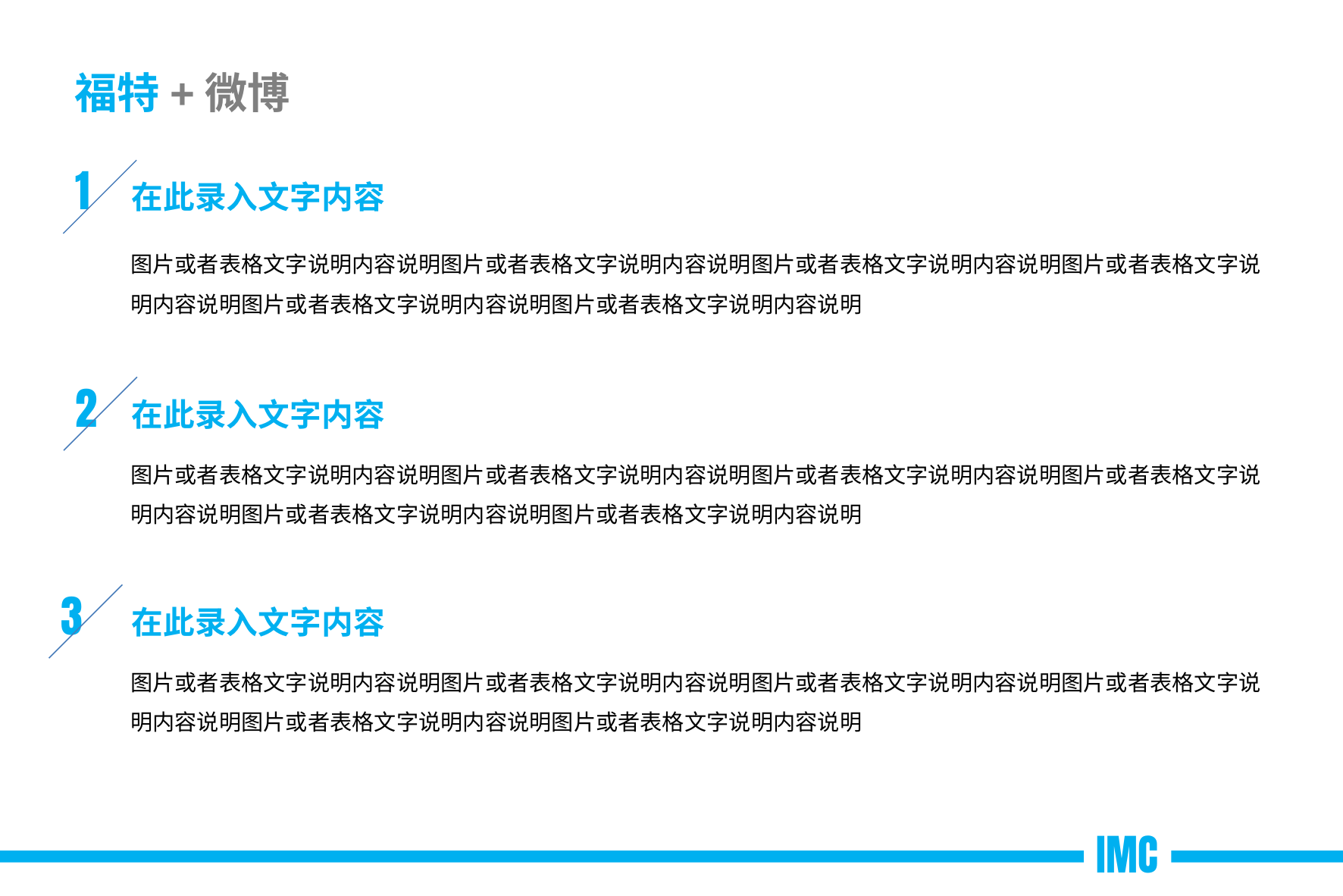

福特+微博
1
在此录入文字内容
图片或者表格文字说明内容说明图片或者表格文字说明内容说明图片或者表格文字说明内容说明图片或者表格文字说明内容说明图片或者表格文字说明内容说明图片或者表格文字说明内容说明
2
在此录入文字内容
图片或者表格文字说明内容说明图片或者表格文字说明内容说明图片或者表格文字说明内容说明图片或者表格文字说明内容说明图片或者表格文字说明内容说明图片或者表格文字说明内容说明
3
在此录入文字内容
图片或者表格文字说明内容说明图片或者表格文字说明内容说明图片或者表格文字说明内容说明图片或者表格文字说明内容说明图片或者表格文字说明内容说明图片或者表格文字说明内容说明